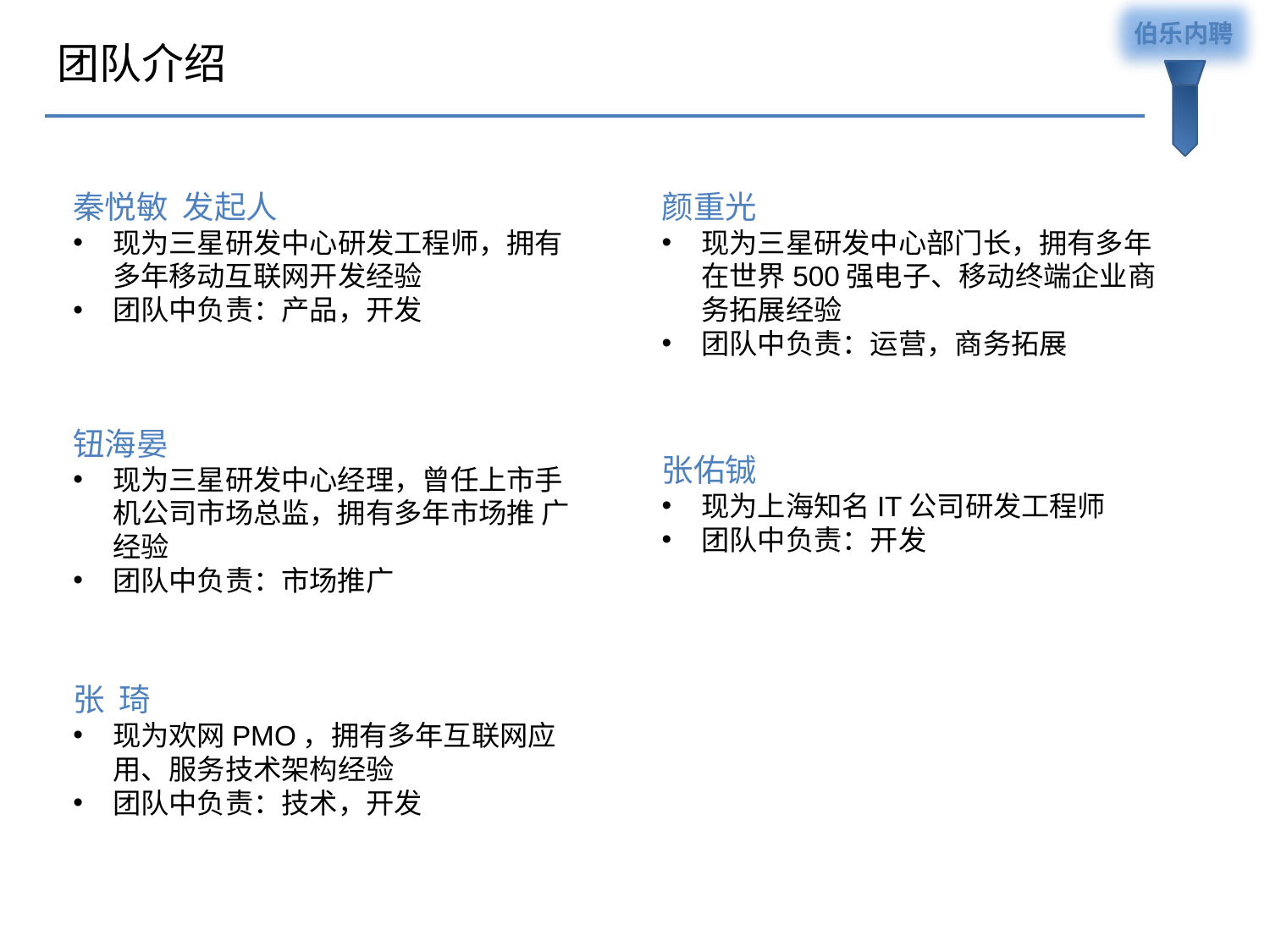

伯乐内聘

团队介绍
秦悦敏  发起人
现为三星研发中心研发工程师，拥有多年移动互联网开发经验
团队中负责：产品，开发
颜重光
现为三星研发中心部门长，拥有多年在世界500强电子、移动终端企业商务拓展经验
团队中负责：运营，商务拓展

钮海晏
现为三星研发中心经理，曾任上市手机公司市场总监，拥有多年市场推 广经验
团队中负责：市场推广

张佑铖
现为上海知名IT公司研发工程师
团队中负责：开发

张  琦
现为欢网PMO，拥有多年互联网应用、服务技术架构经验
团队中负责：技术，开发